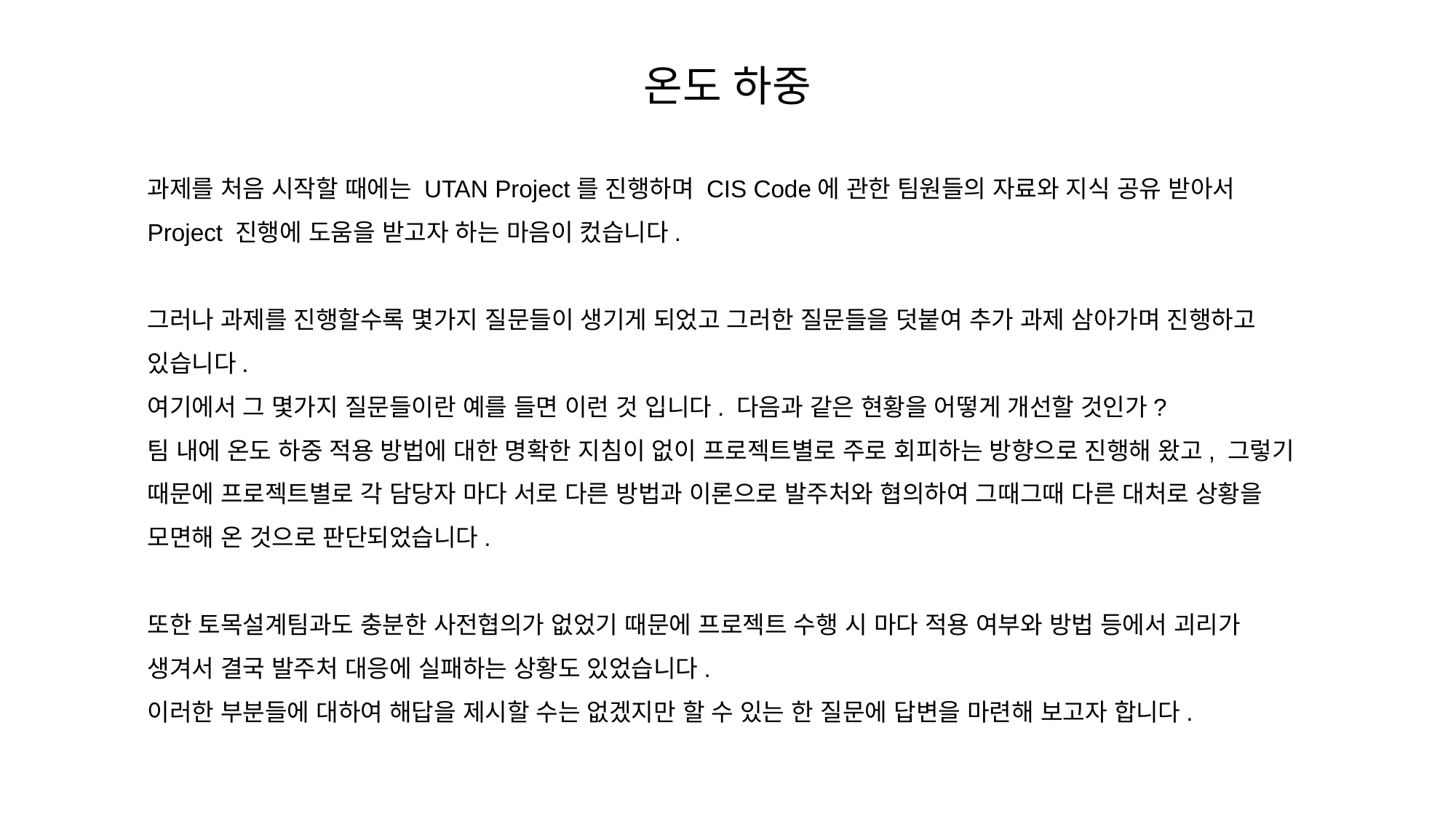

온도 하중
과제를 처음 시작할 때에는 UTAN Project를 진행하며 CIS Code에 관한 팀원들의 자료와 지식 공유 받아서 Project 진행에 도움을 받고자 하는 마음이 컸습니다.

그러나 과제를 진행할수록 몇가지 질문들이 생기게 되었고 그러한 질문들을 덧붙여 추가 과제 삼아가며 진행하고 있습니다.
여기에서 그 몇가지 질문들이란 예를 들면 이런 것 입니다. 다음과 같은 현황을 어떻게 개선할 것인가?
팀 내에 온도 하중 적용 방법에 대한 명확한 지침이 없이 프로젝트별로 주로 회피하는 방향으로 진행해 왔고, 그렇기 때문에 프로젝트별로 각 담당자 마다 서로 다른 방법과 이론으로 발주처와 협의하여 그때그때 다른 대처로 상황을 모면해 온 것으로 판단되었습니다.

또한 토목설계팀과도 충분한 사전협의가 없었기 때문에 프로젝트 수행 시 마다 적용 여부와 방법 등에서 괴리가 생겨서 결국 발주처 대응에 실패하는 상황도 있었습니다.
이러한 부분들에 대하여 해답을 제시할 수는 없겠지만 할 수 있는 한 질문에 답변을 마련해 보고자 합니다.